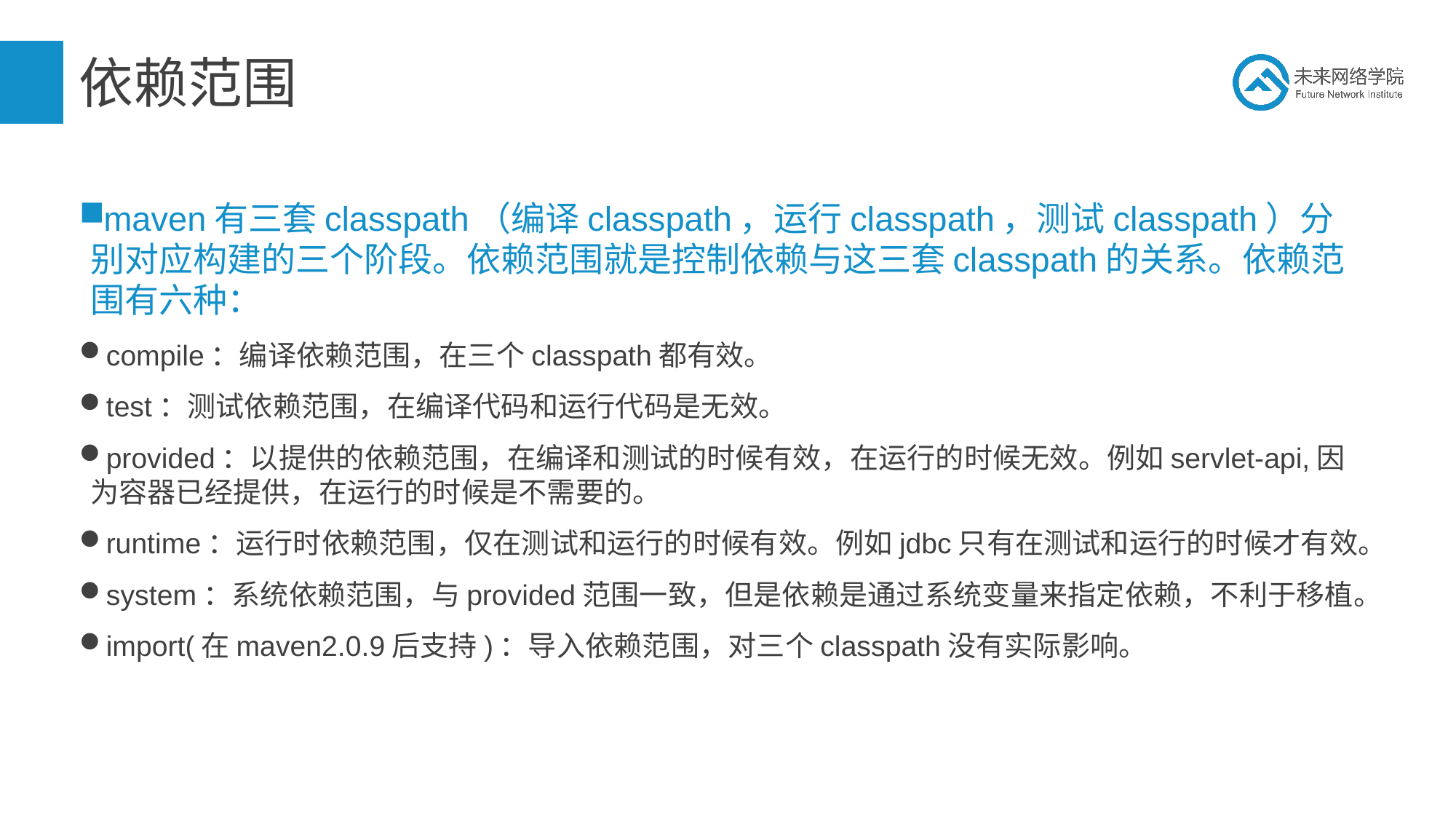

# 依赖范围
maven有三套classpath（编译classpath，运行classpath，测试classpath）分别对应构建的三个阶段。依赖范围就是控制依赖与这三套classpath的关系。依赖范围有六种：
compile：编译依赖范围，在三个classpath都有效。
test：测试依赖范围，在编译代码和运行代码是无效。
provided：以提供的依赖范围，在编译和测试的时候有效，在运行的时候无效。例如servlet-api,因为容器已经提供，在运行的时候是不需要的。
runtime：运行时依赖范围，仅在测试和运行的时候有效。例如jdbc只有在测试和运行的时候才有效。
system：系统依赖范围，与provided范围一致，但是依赖是通过系统变量来指定依赖，不利于移植。
import(在maven2.0.9后支持)：导入依赖范围，对三个classpath没有实际影响。